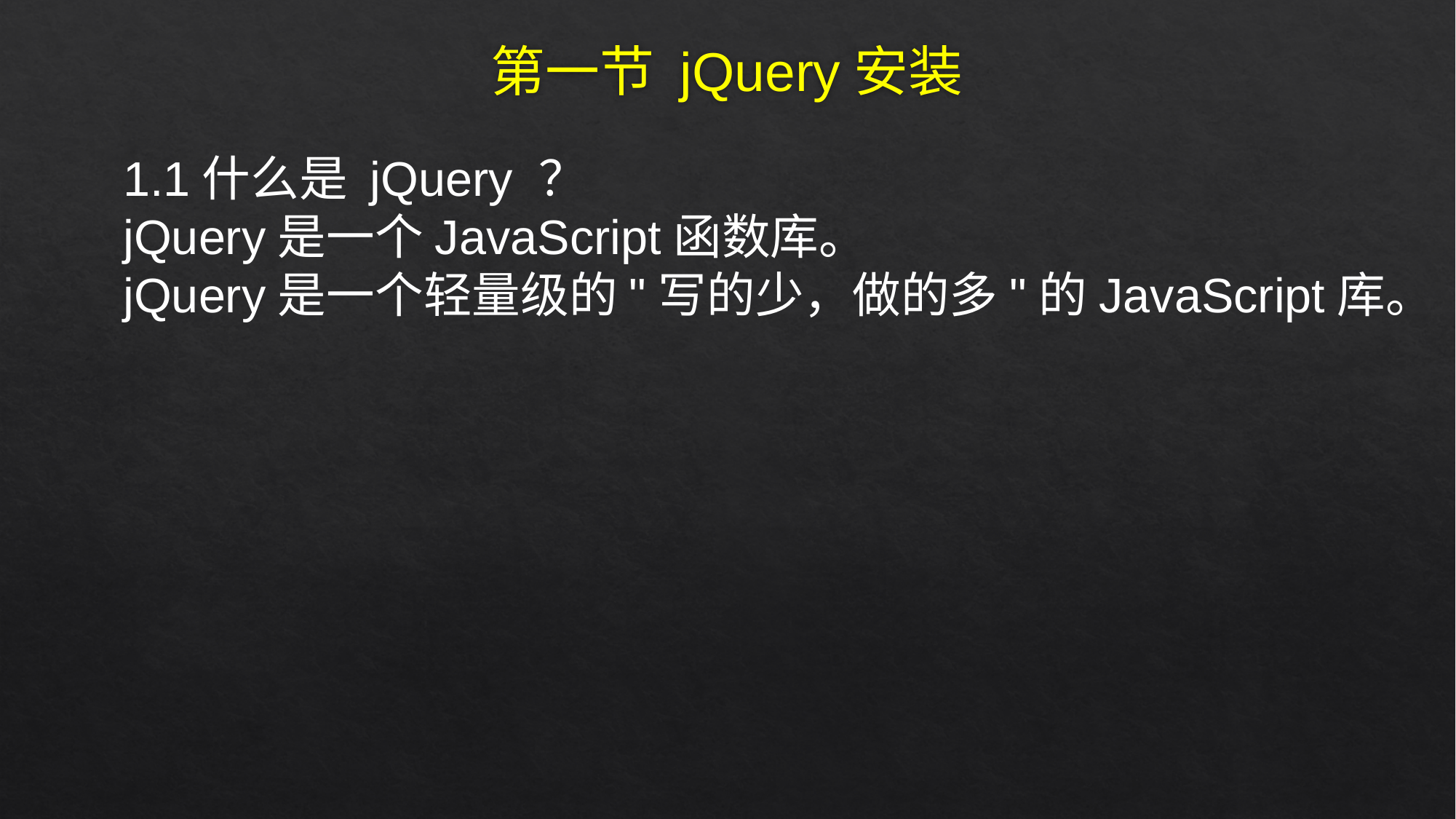

# 第一节 jQuery安装
1.1什么是 jQuery ？
jQuery是一个JavaScript函数库。
jQuery是一个轻量级的"写的少，做的多"的JavaScript库。